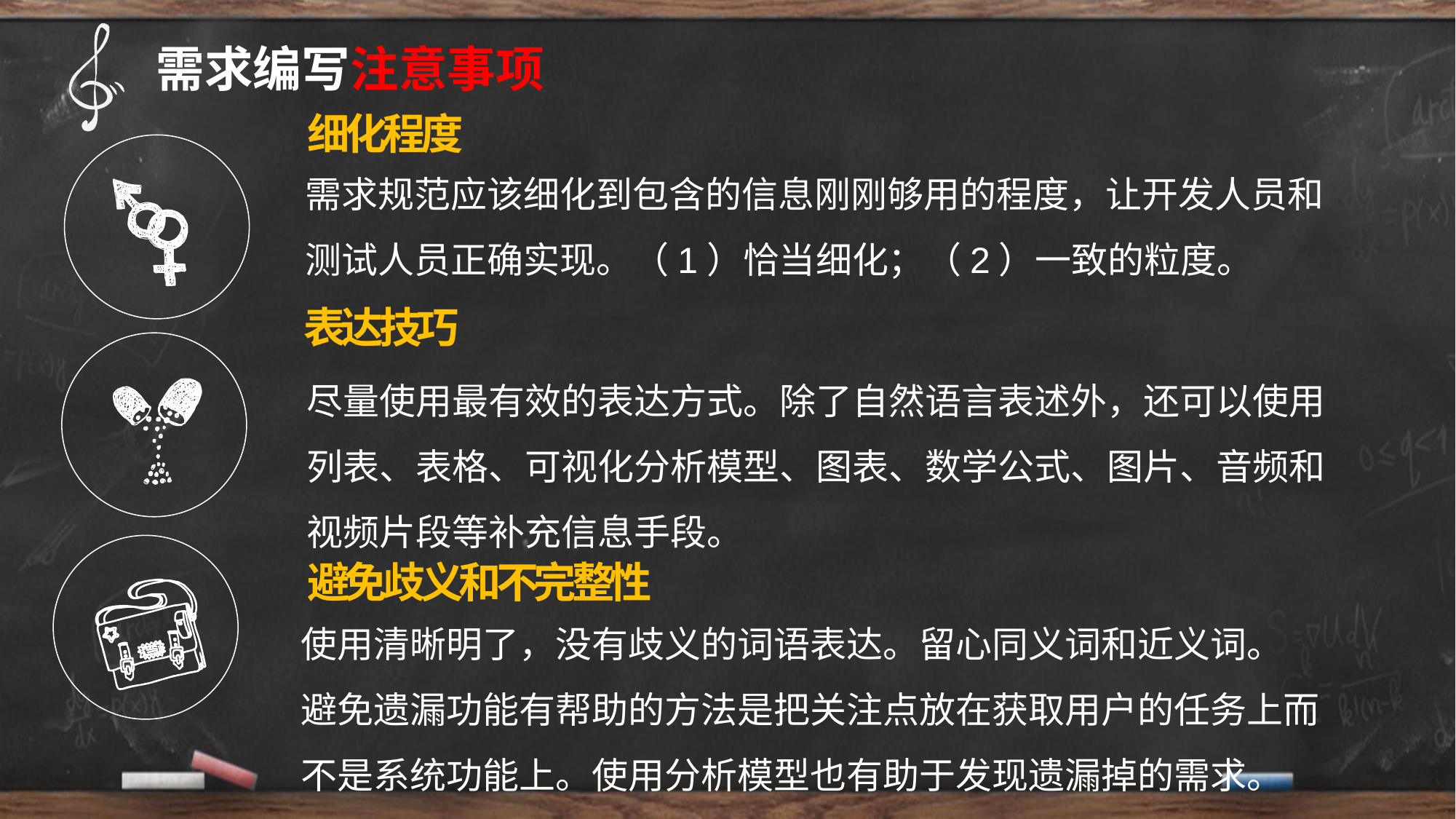

需求编写注意事项
细化程度

需求规范应该细化到包含的信息刚刚够用的程度，让开发人员和测试人员正确实现。（1）恰当细化；（2）一致的粒度。

表达技巧

尽量使用最有效的表达方式。除了自然语言表述外，还可以使用列表、表格、可视化分析模型、图表、数学公式、图片、音频和视频片段等补充信息手段。

避免歧义和不完整性

使用清晰明了，没有歧义的词语表达。留心同义词和近义词。
避免遗漏功能有帮助的方法是把关注点放在获取用户的任务上而不是系统功能上。使用分析模型也有助于发现遗漏掉的需求。